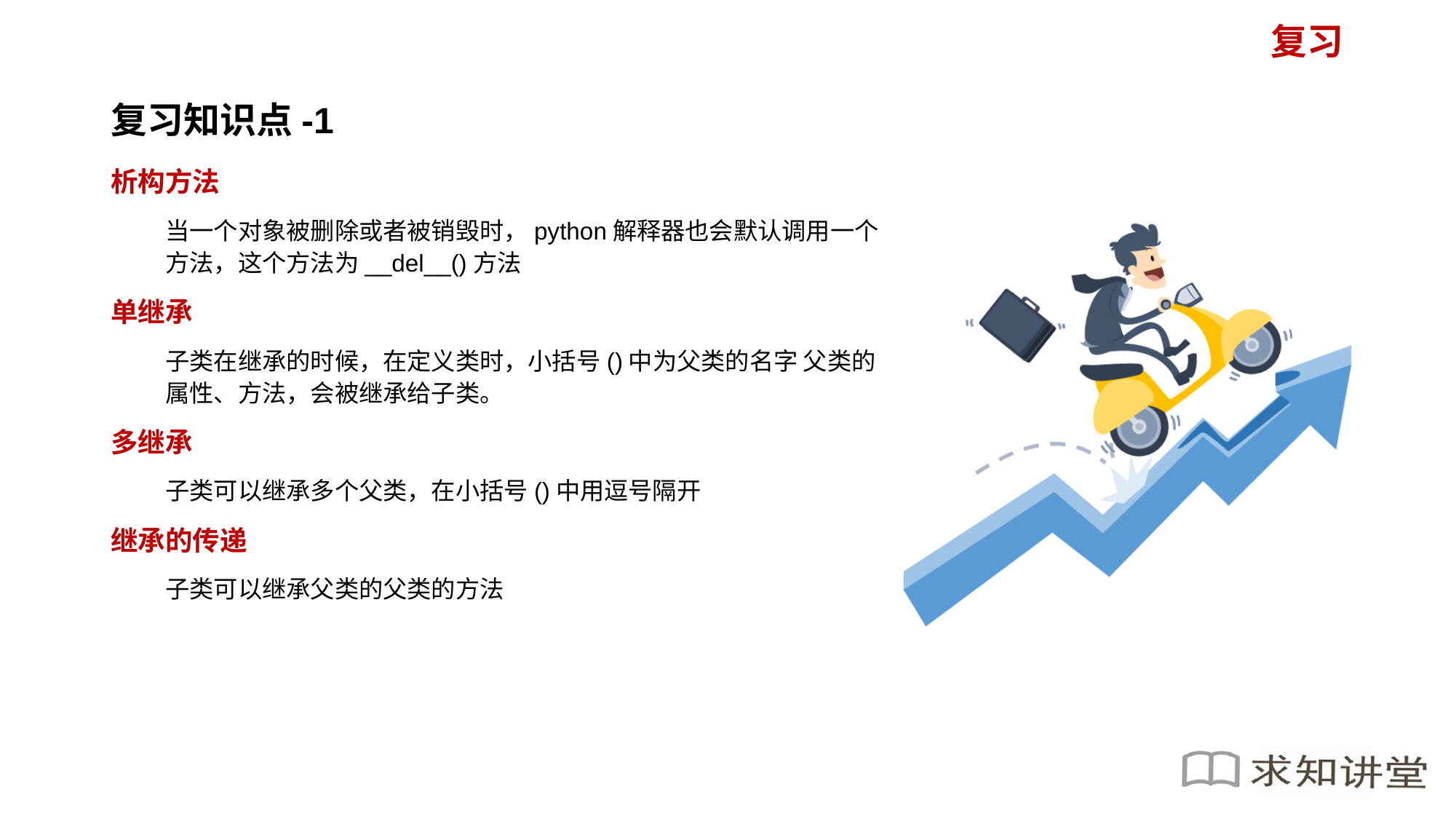

复习知识点-1
析构方法
当一个对象被删除或者被销毁时，python解释器也会默认调用一个方法，这个方法为__del__()方法
单继承
子类在继承的时候，在定义类时，小括号()中为父类的名字 父类的属性、方法，会被继承给子类。
多继承
子类可以继承多个父类，在小括号()中用逗号隔开
继承的传递
子类可以继承父类的父类的方法